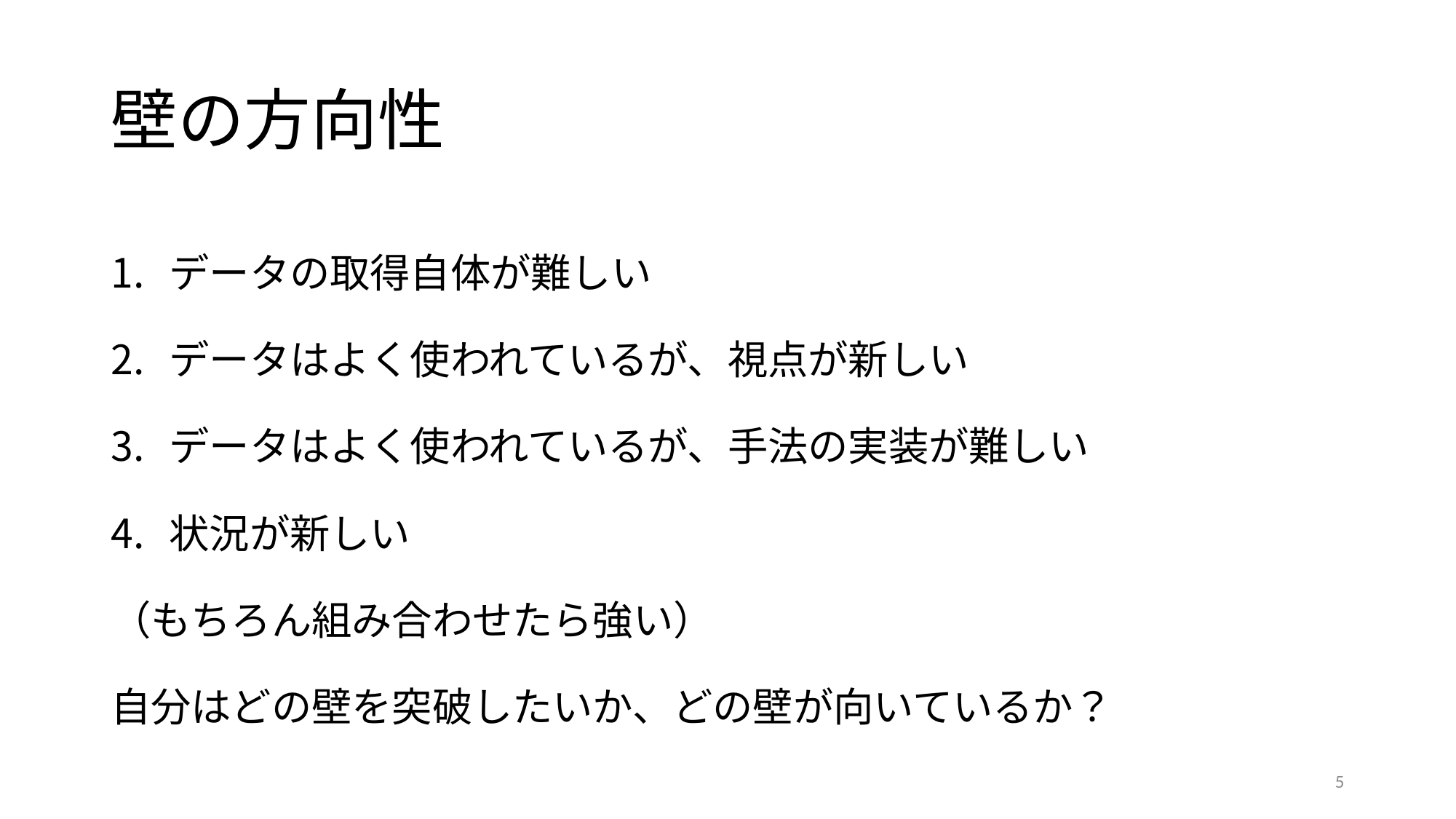

# 壁の方向性
データの取得自体が難しい
データはよく使われているが、視点が新しい
データはよく使われているが、手法の実装が難しい
状況が新しい
（もちろん組み合わせたら強い）
自分はどの壁を突破したいか、どの壁が向いているか？
5